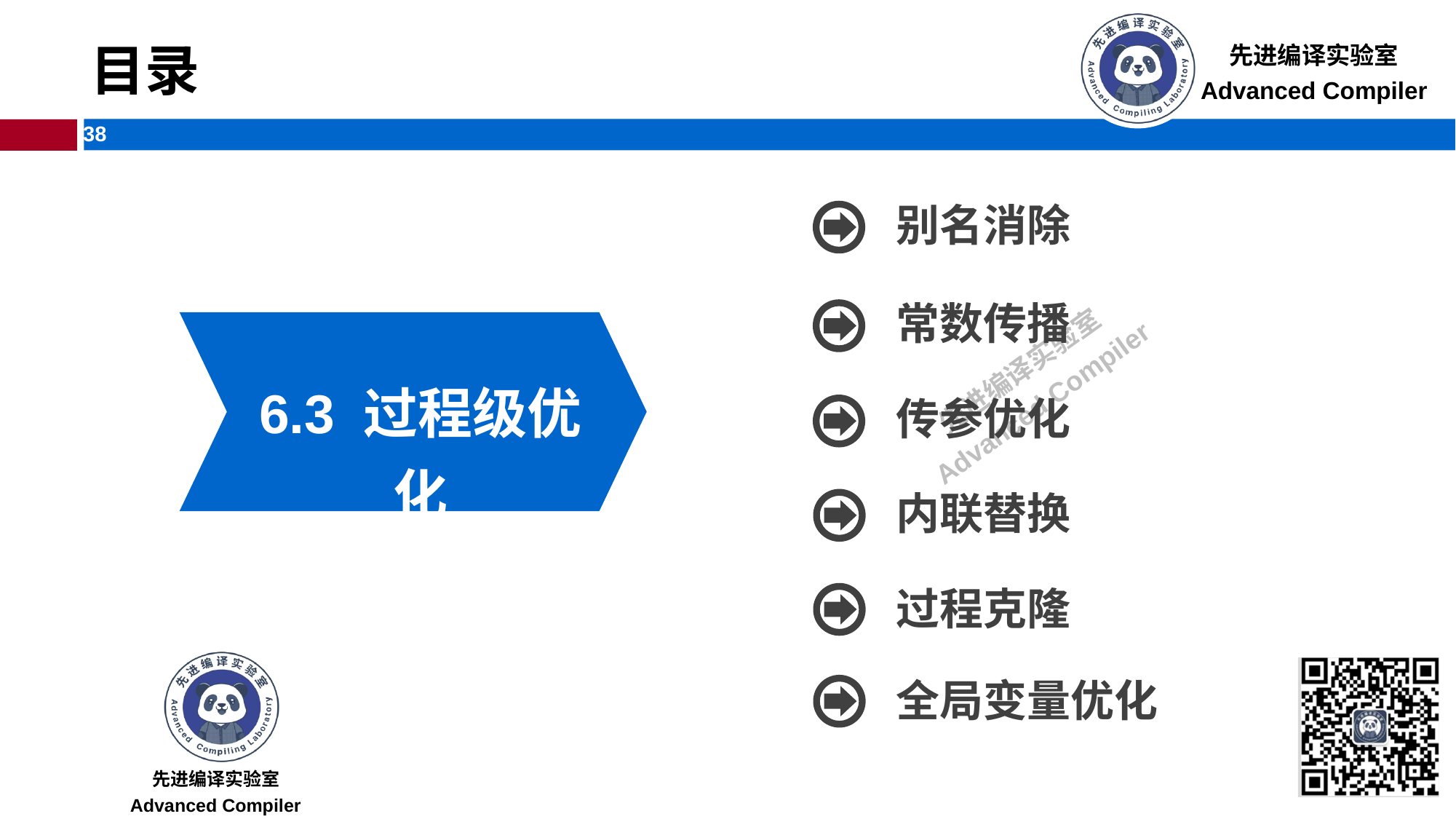

# 目录
别名消除

常数传播

6.3 过程级优化
传参优化

内联替换

过程克隆

全局变量优化